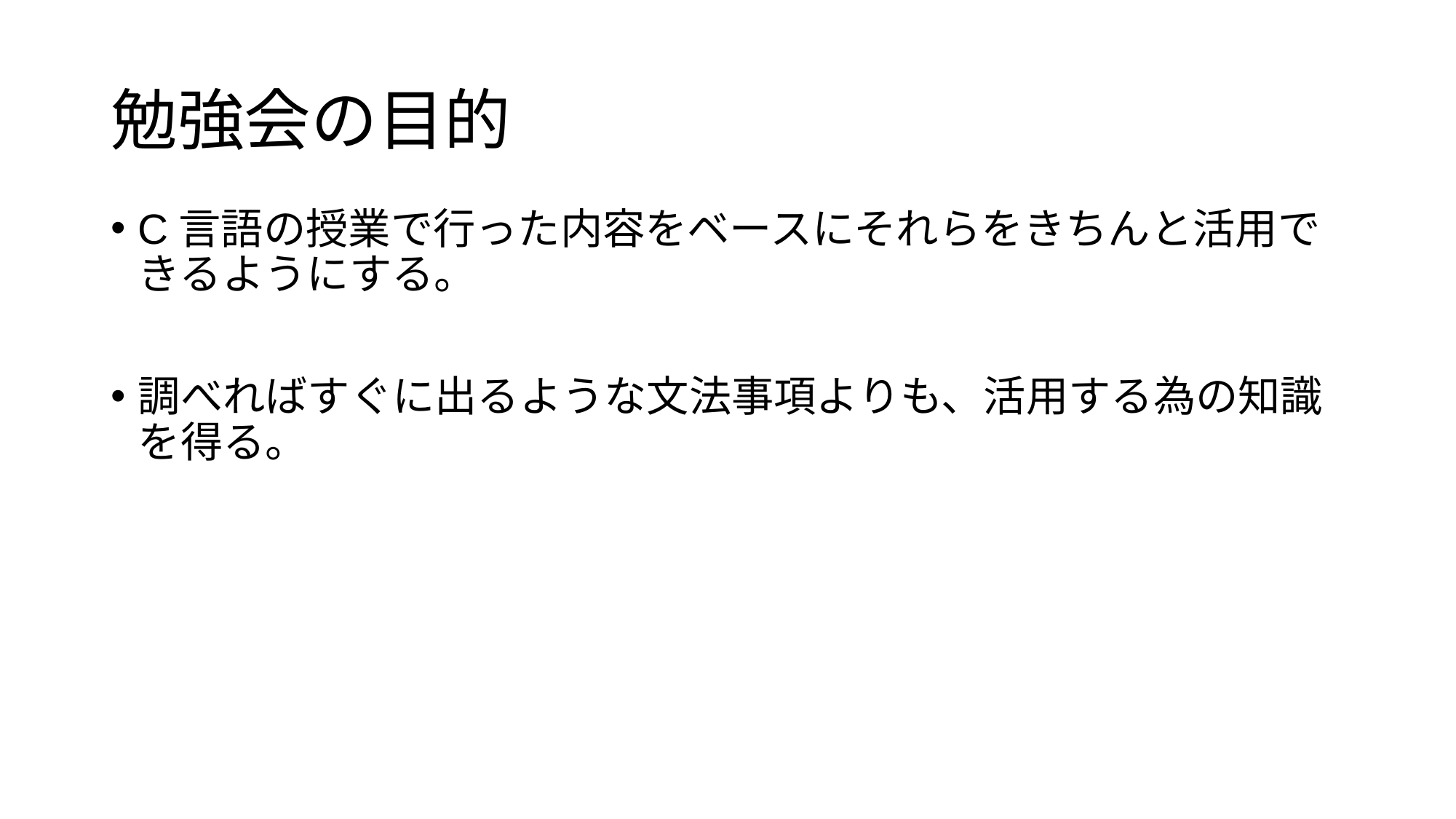

# 勉強会の目的
C言語の授業で行った内容をベースにそれらをきちんと活用できるようにする。

調べればすぐに出るような文法事項よりも、活用する為の知識を得る。